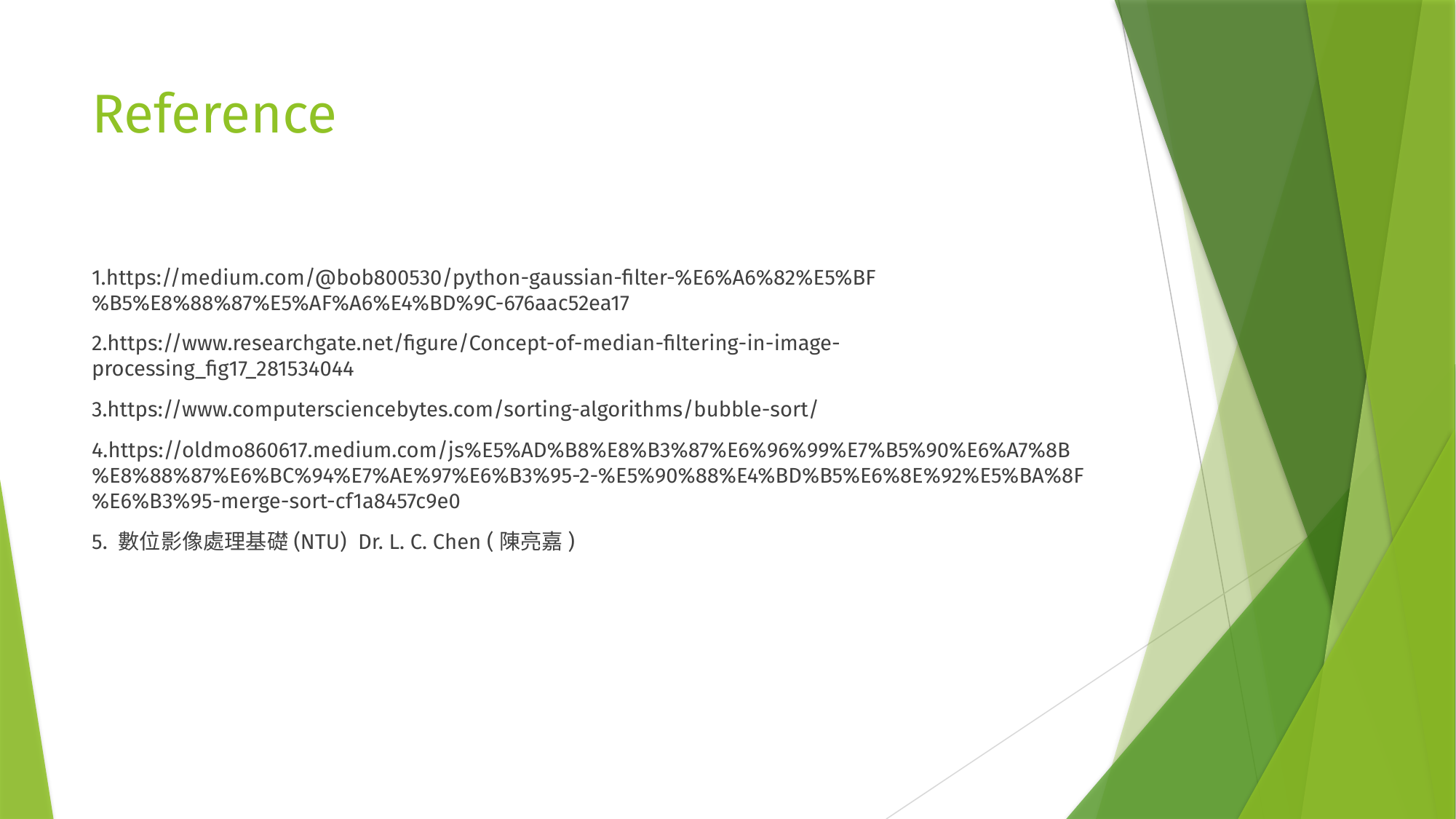

# Reference
1.https://medium.com/@bob800530/python-gaussian-filter-%E6%A6%82%E5%BF%B5%E8%88%87%E5%AF%A6%E4%BD%9C-676aac52ea17
2.https://www.researchgate.net/figure/Concept-of-median-filtering-in-image-processing_fig17_281534044
3.https://www.computersciencebytes.com/sorting-algorithms/bubble-sort/
4.https://oldmo860617.medium.com/js%E5%AD%B8%E8%B3%87%E6%96%99%E7%B5%90%E6%A7%8B%E8%88%87%E6%BC%94%E7%AE%97%E6%B3%95-2-%E5%90%88%E4%BD%B5%E6%8E%92%E5%BA%8F%E6%B3%95-merge-sort-cf1a8457c9e0
5. 數位影像處理基礎(NTU)  Dr. L. C. Chen (陳亮嘉)